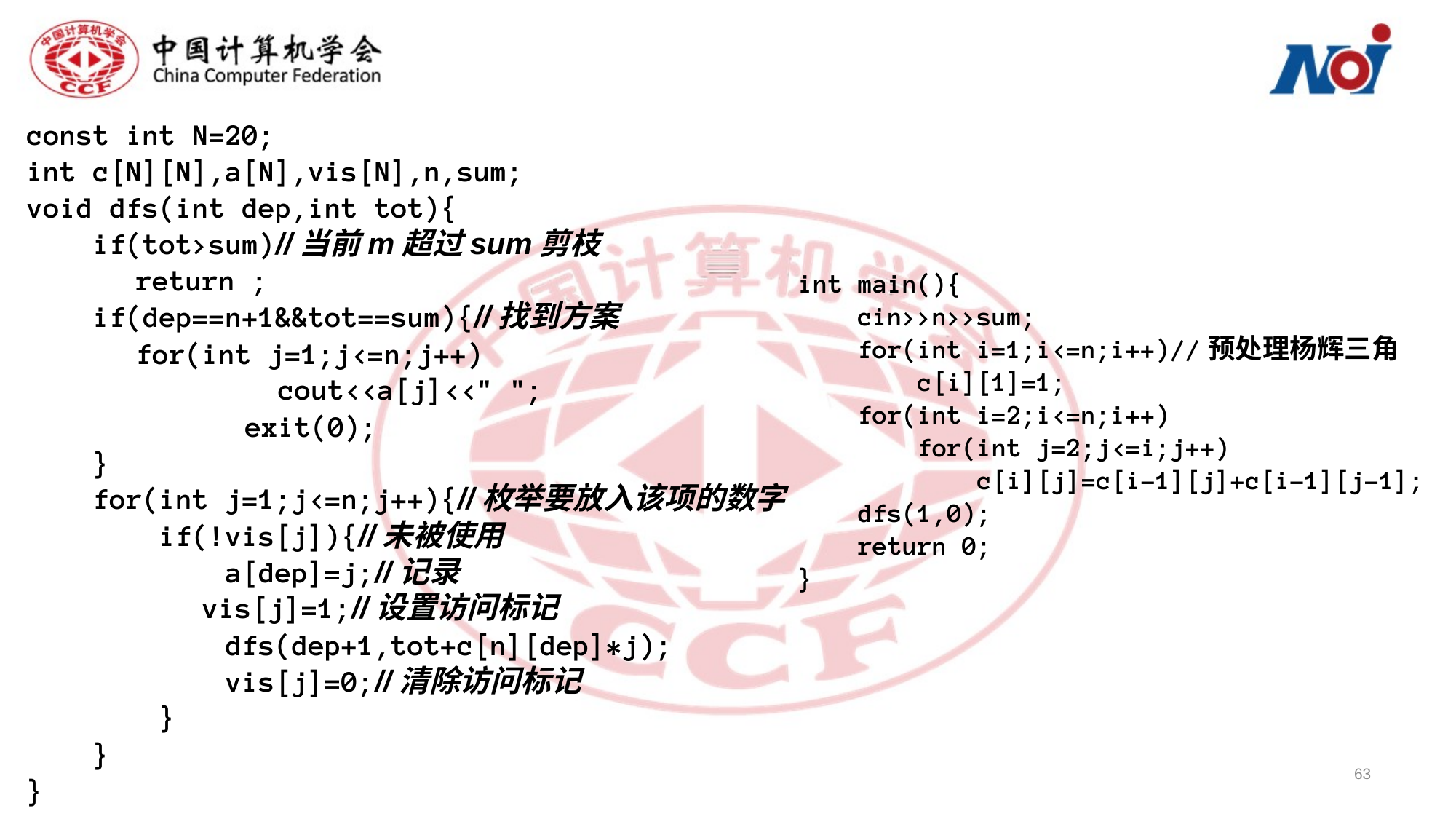

const int N=20;
int c[N][N],a[N],vis[N],n,sum;
void dfs(int dep,int tot){
    if(tot>sum)//当前m超过sum剪枝
	return ;
    if(dep==n+1&&tot==sum){//找到方案
    	for(int j=1;j<=n;j++)
        	  cout<<a[j]<<" ";
        	exit(0);
    }
    for(int j=1;j<=n;j++){//枚举要放入该项的数字
        if(!vis[j]){//未被使用
            a[dep]=j;//记录
	    vis[j]=1;//设置访问标记
            dfs(dep+1,tot+c[n][dep]*j);
            vis[j]=0;//清除访问标记
        }
    }
}
int main(){
    cin>>n>>sum;
    for(int i=1;i<=n;i++)//预处理杨辉三角
        c[i][1]=1;
    for(int i=2;i<=n;i++)
        for(int j=2;j<=i;j++)
            c[i][j]=c[i-1][j]+c[i-1][j-1];
    dfs(1,0);
    return 0;
}
63